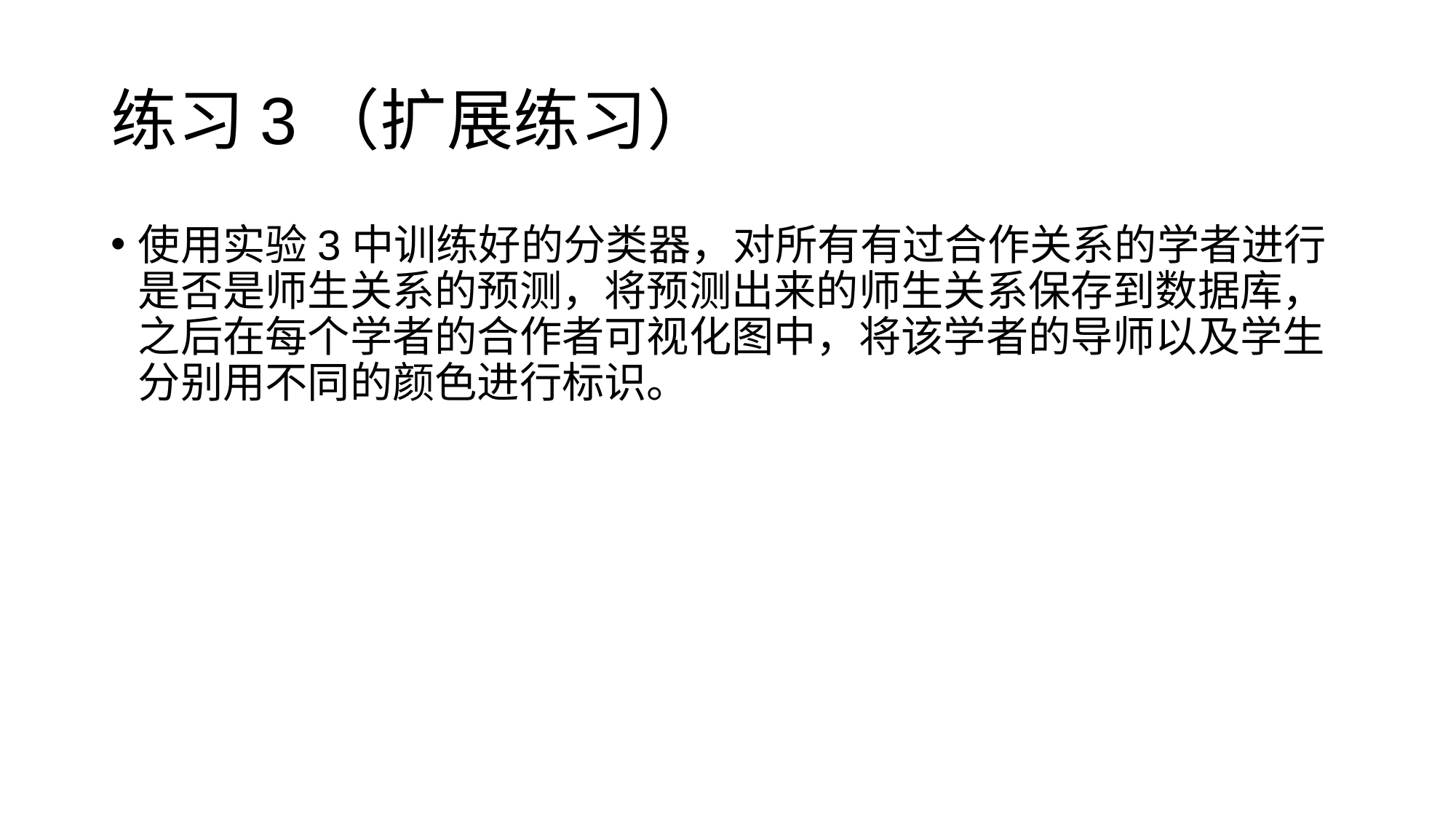

# 练习3（扩展练习）
使用实验3中训练好的分类器，对所有有过合作关系的学者进行是否是师生关系的预测，将预测出来的师生关系保存到数据库，之后在每个学者的合作者可视化图中，将该学者的导师以及学生分别用不同的颜色进行标识。